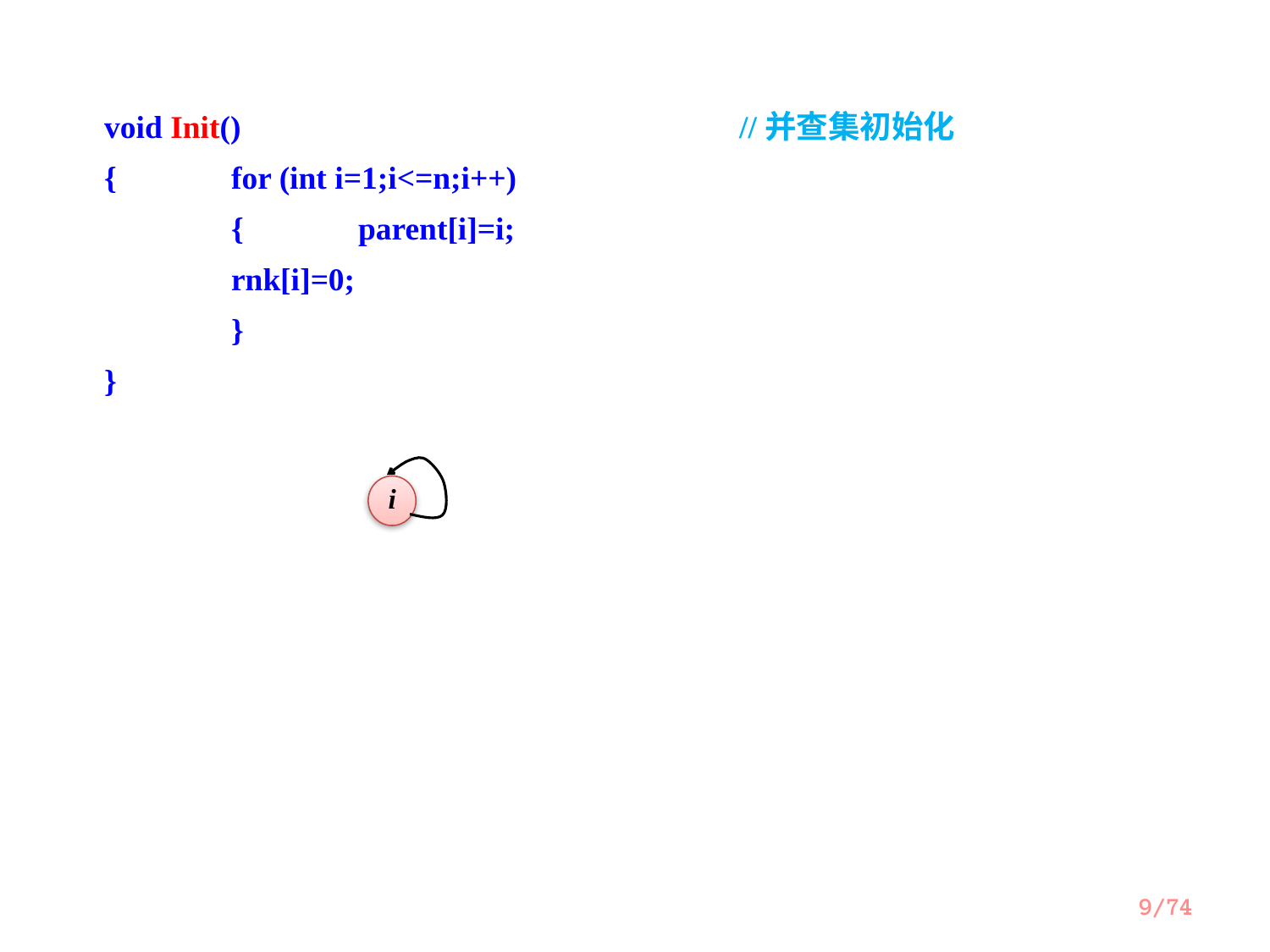

void Init()				//并查集初始化
{    	for (int i=1;i<=n;i++)
     	{	parent[i]=i;
         	rnk[i]=0;
     	}
}

i
9/74